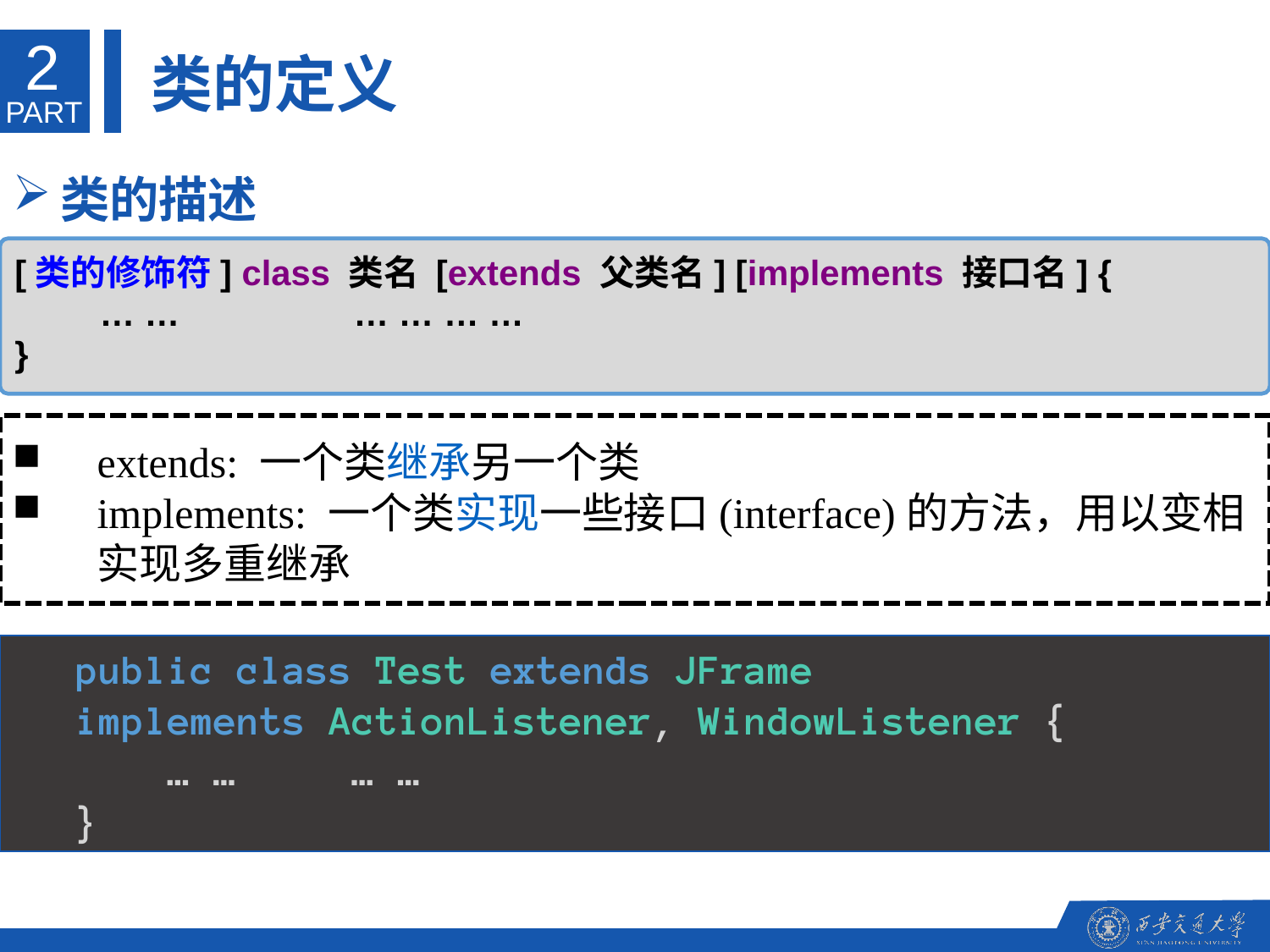

2
类的定义
PART
类的描述

[类的修饰符] class 类名 [extends 父类名] [implements 接口名] {
	… …		… … … …
}

extends: 一个类继承另一个类
implements: 一个类实现一些接口(interface)的方法，用以变相实现多重继承
public class Test extends JFrame
implements ActionListener, WindowListener {
    … …     … …
}